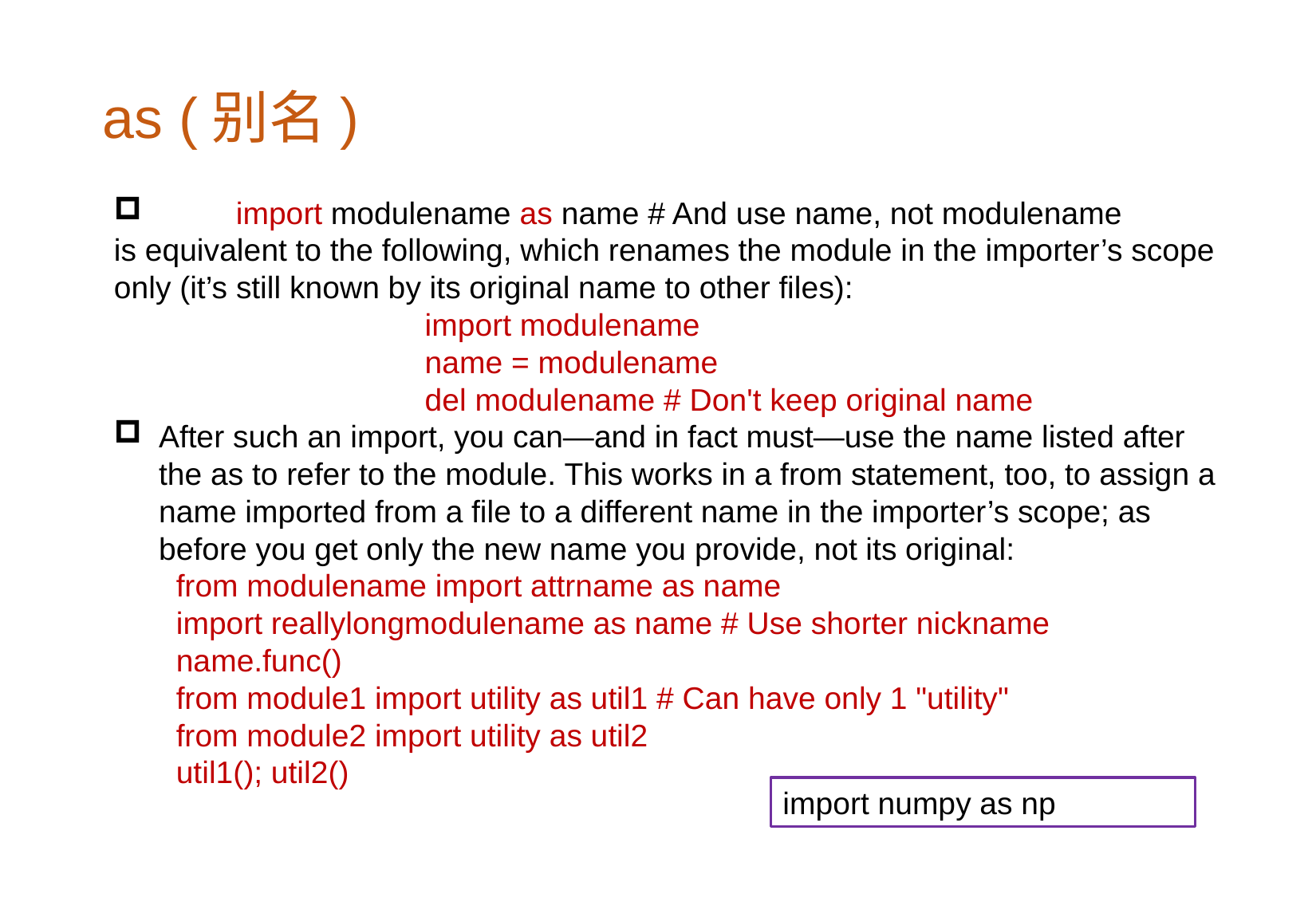

as (别名)
         import modulename as name # And use name, not modulename
is equivalent to the following, which renames the module in the importer’s scope only (it’s still known by its original name to other files):
import modulename
name = modulename
del modulename # Don't keep original name
After such an import, you can—and in fact must—use the name listed after the as to refer to the module. This works in a from statement, too, to assign a name imported from a file to a different name in the importer’s scope; as before you get only the new name you provide, not its original:
from modulename import attrname as name
import reallylongmodulename as name # Use shorter nickname
name.func()
from module1 import utility as util1 # Can have only 1 "utility"
from module2 import utility as util2
util1(); util2()
import numpy as np